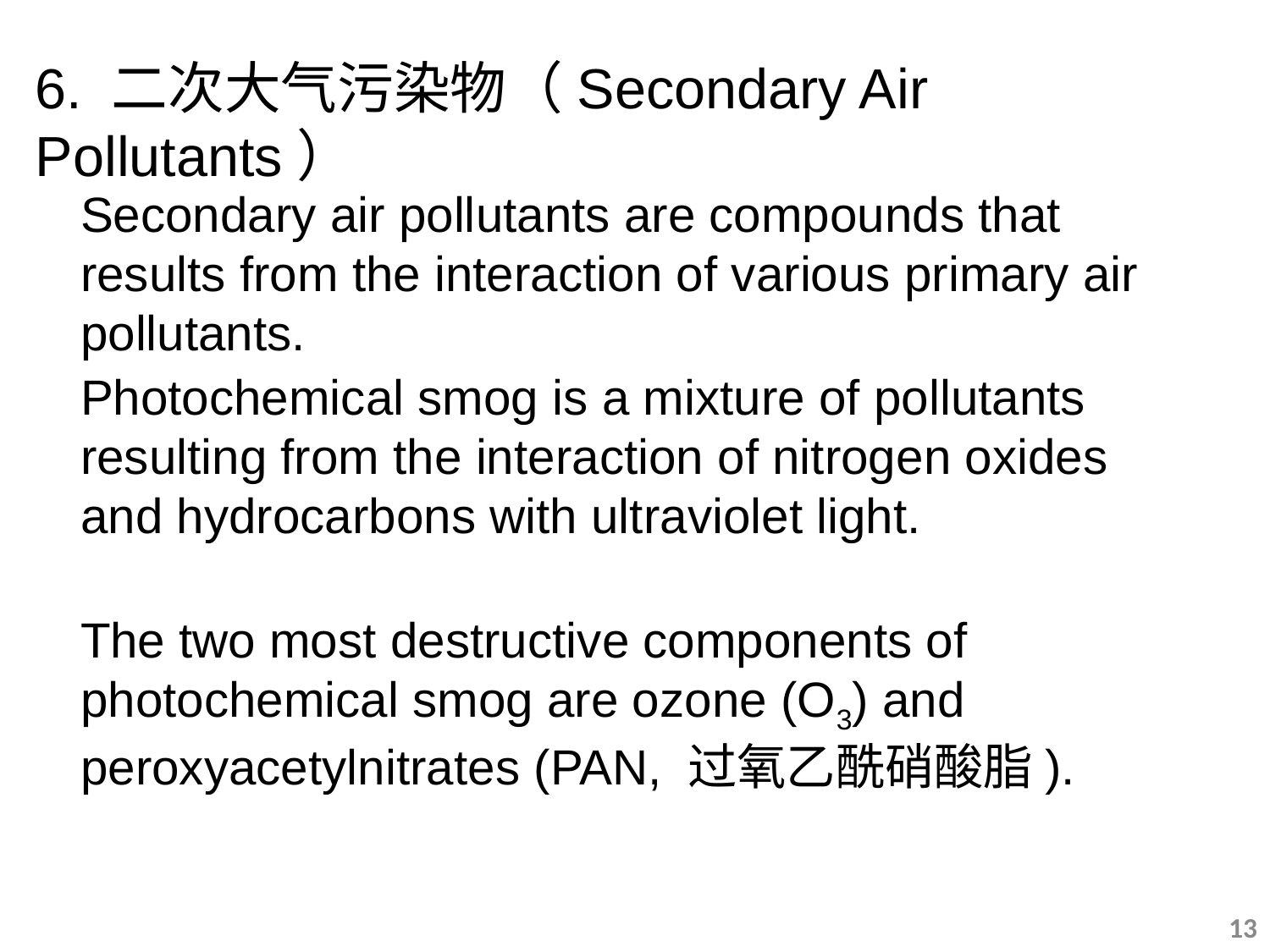

6. 二次大气污染物（Secondary Air Pollutants）
Secondary air pollutants are compounds that results from the interaction of various primary air pollutants.
Photochemical smog is a mixture of pollutants resulting from the interaction of nitrogen oxides and hydrocarbons with ultraviolet light.
The two most destructive components of photochemical smog are ozone (O3) and peroxyacetylnitrates (PAN, 过氧乙酰硝酸脂).
13